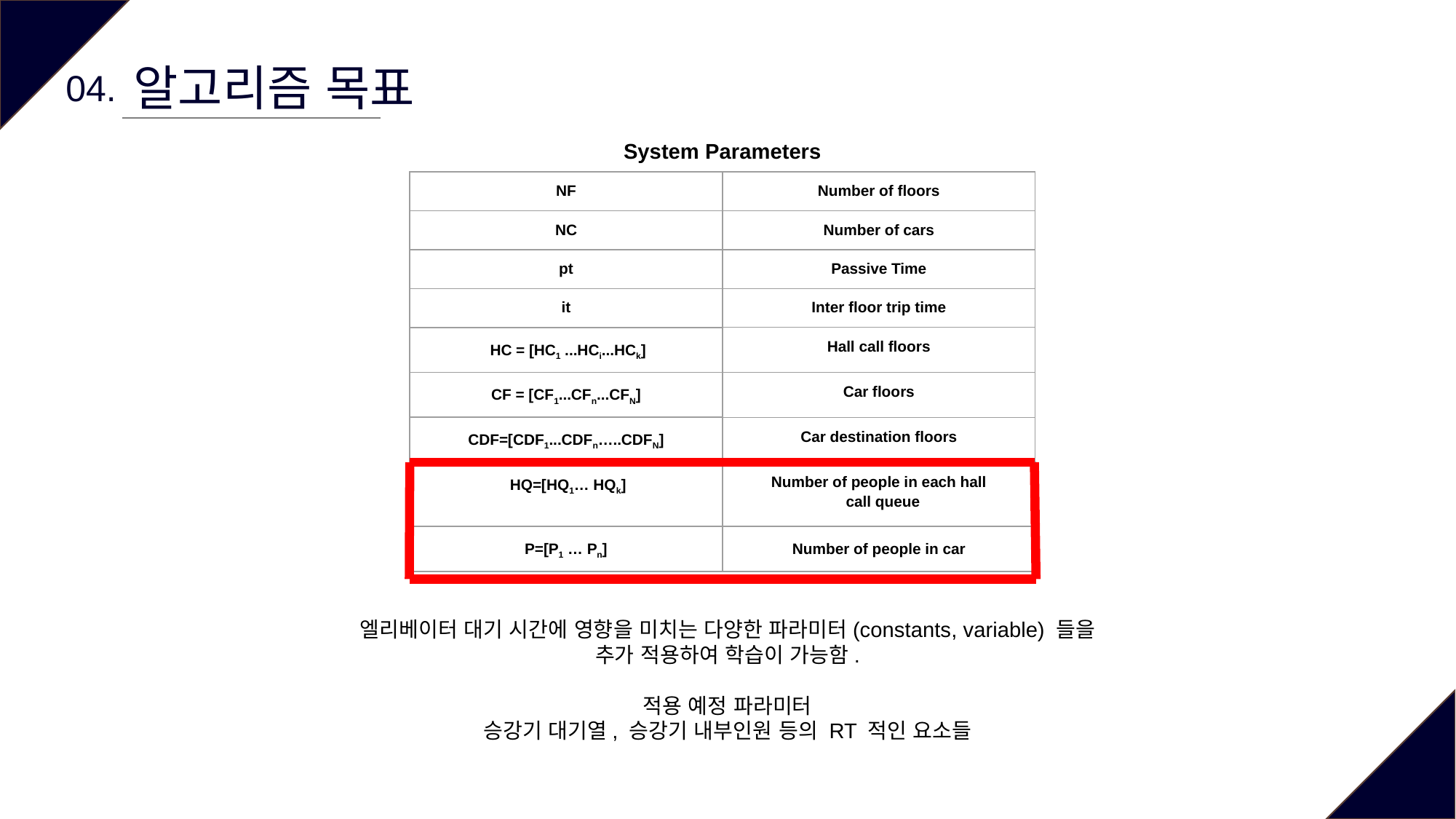

알고리즘 목표
04.

System Parameters
| NF | Number of floors |
| --- | --- |
| NC | Number of cars |
| pt | Passive Time |
| it | Inter floor trip time |
| HC = [HC1 ...HCi...HCk] | Hall call floors |
| CF = [CF1...CFn...CFN] | Car floors |
| CDF=[CDF1...CDFn…..CDFN] | Car destination floors |
| HQ=[HQ1… HQk] | Number of people in each hall call queue |
| P=[P1 … Pn] | Number of people in car |
엘리베이터 대기 시간에 영향을 미치는 다양한 파라미터(constants, variable) 들을 추가 적용하여 학습이 가능함.

적용 예정 파라미터
승강기 대기열, 승강기 내부인원 등의 RT 적인 요소들